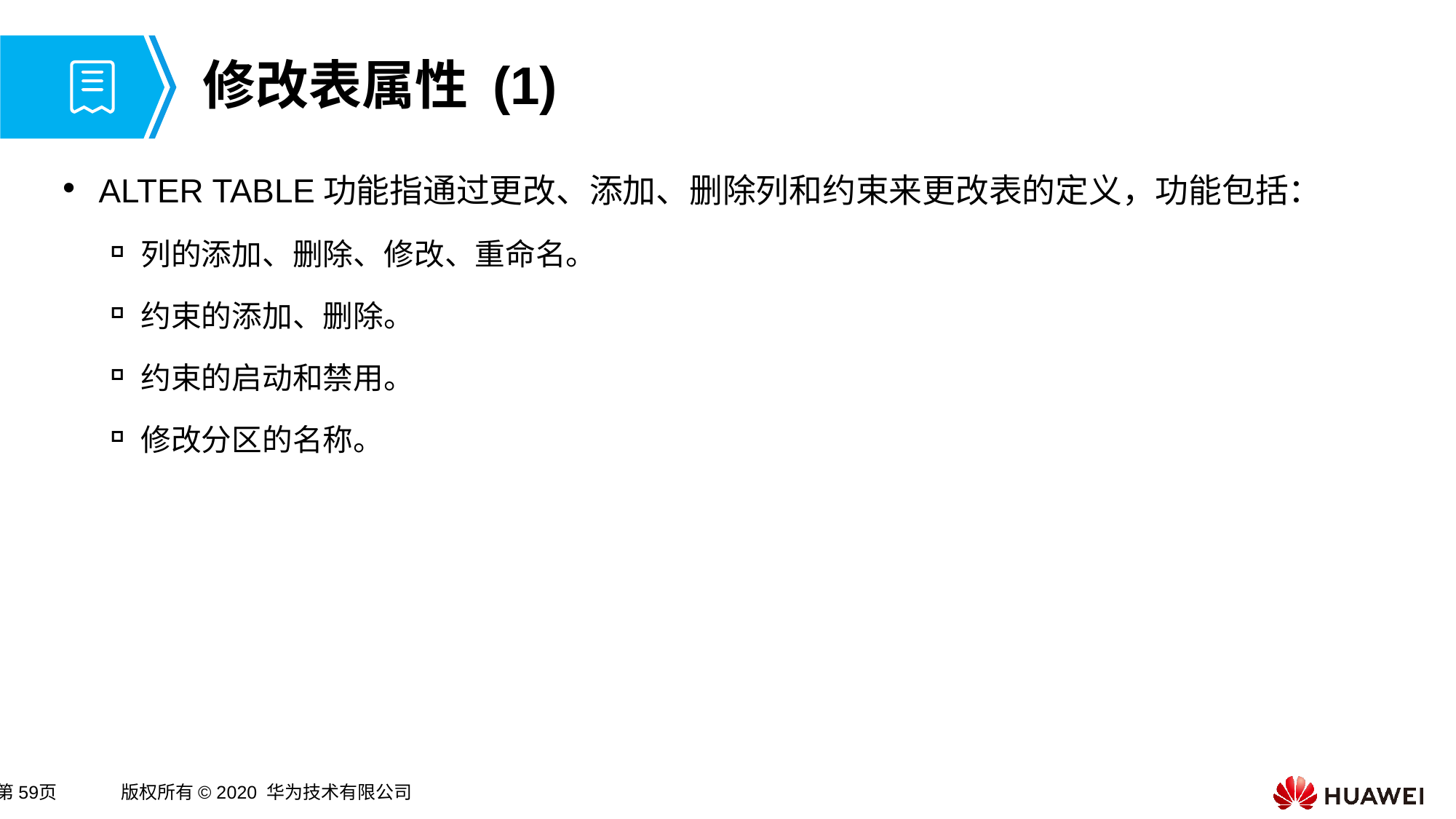

# 修改表属性 (1)
ALTER TABLE功能指通过更改、添加、删除列和约束来更改表的定义，功能包括：
列的添加、删除、修改、重命名。
约束的添加、删除。
约束的启动和禁用。
修改分区的名称。